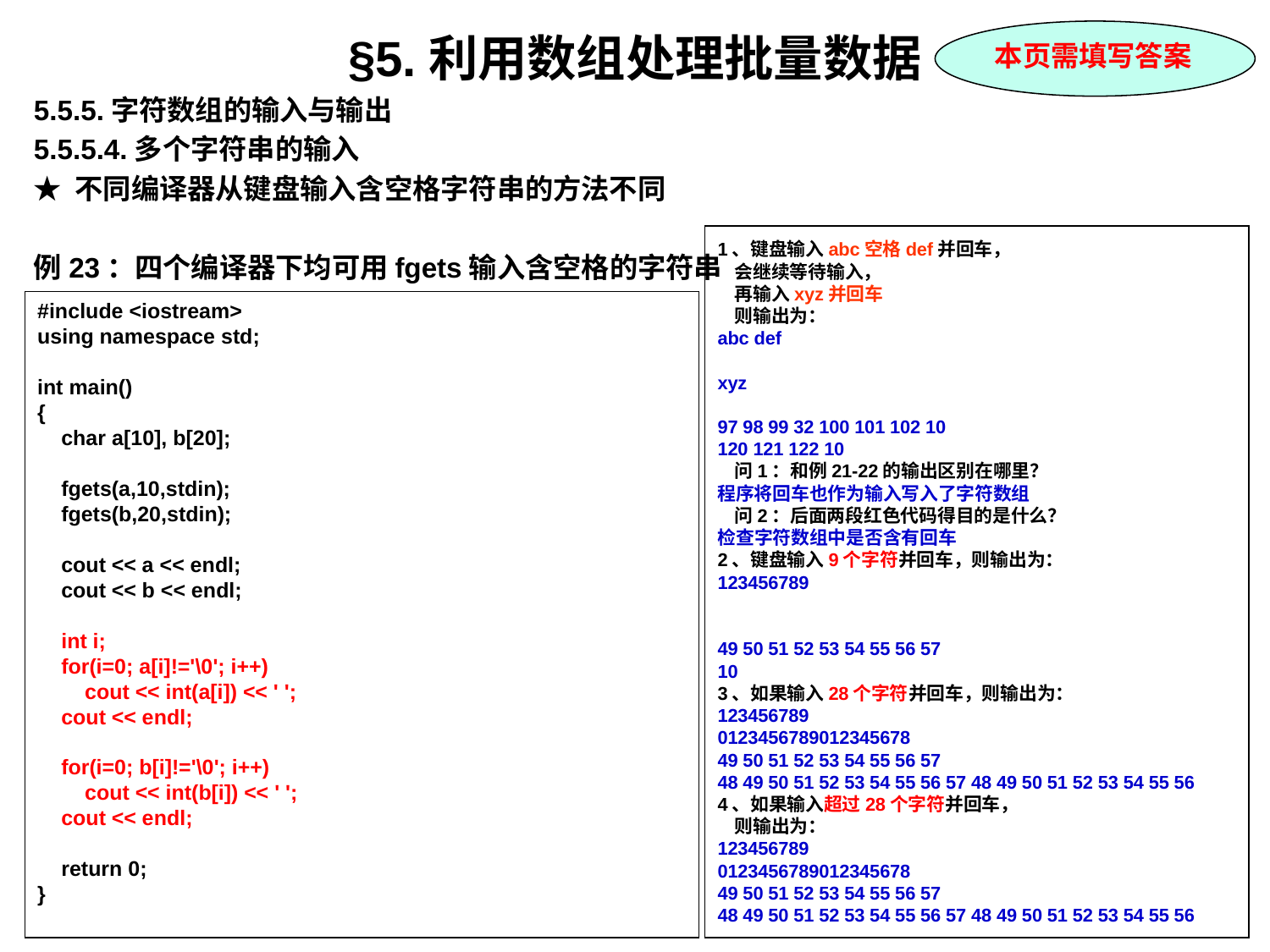

§5.利用数组处理批量数据
5.5.5.字符数组的输入与输出
5.5.5.4.多个字符串的输入
★ 不同编译器从键盘输入含空格字符串的方法不同

例23：四个编译器下均可用fgets输入含空格的字符串
本页需填写答案
1、键盘输入abc空格def并回车，
   会继续等待输入，
   再输入xyz并回车
   则输出为：
abc def

xyz

97 98 99 32 100 101 102 10
120 121 122 10
   问1：和例21-22的输出区别在哪里？
程序将回车也作为输入写入了字符数组
   问2：后面两段红色代码得目的是什么？
检查字符数组中是否含有回车
2、键盘输入9个字符并回车，则输出为：
123456789

49 50 51 52 53 54 55 56 57
10
3、如果输入28个字符并回车，则输出为：
123456789
0123456789012345678
49 50 51 52 53 54 55 56 57
48 49 50 51 52 53 54 55 56 57 48 49 50 51 52 53 54 55 56
4、如果输入超过28个字符并回车，
   则输出为：
123456789
0123456789012345678
49 50 51 52 53 54 55 56 57
48 49 50 51 52 53 54 55 56 57 48 49 50 51 52 53 54 55 56
#include <iostream>
using namespace std;

int main()
{
    char a[10], b[20];

    fgets(a,10,stdin);
    fgets(b,20,stdin);

    cout << a << endl;
    cout << b << endl;

    int i;
    for(i=0; a[i]!='\0'; i++)
        cout << int(a[i]) << ' ';
    cout << endl;

    for(i=0; b[i]!='\0'; i++)
        cout << int(b[i]) << ' ';
    cout << endl;

    return 0;
}